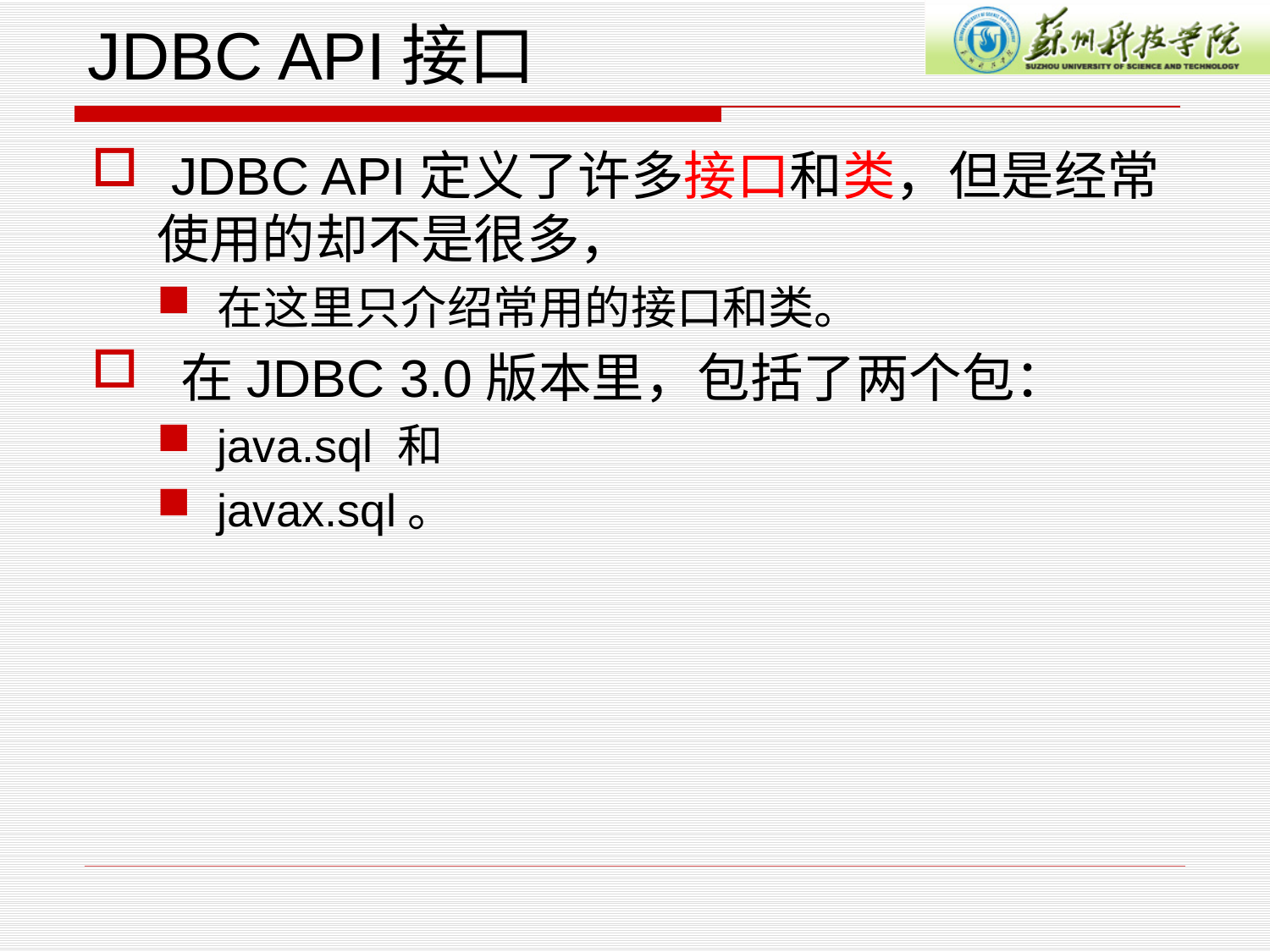

# JDBC API接口
 JDBC API定义了许多接口和类，但是经常使用的却不是很多，
在这里只介绍常用的接口和类。
 在JDBC 3.0版本里，包括了两个包：
java.sql 和
javax.sql。